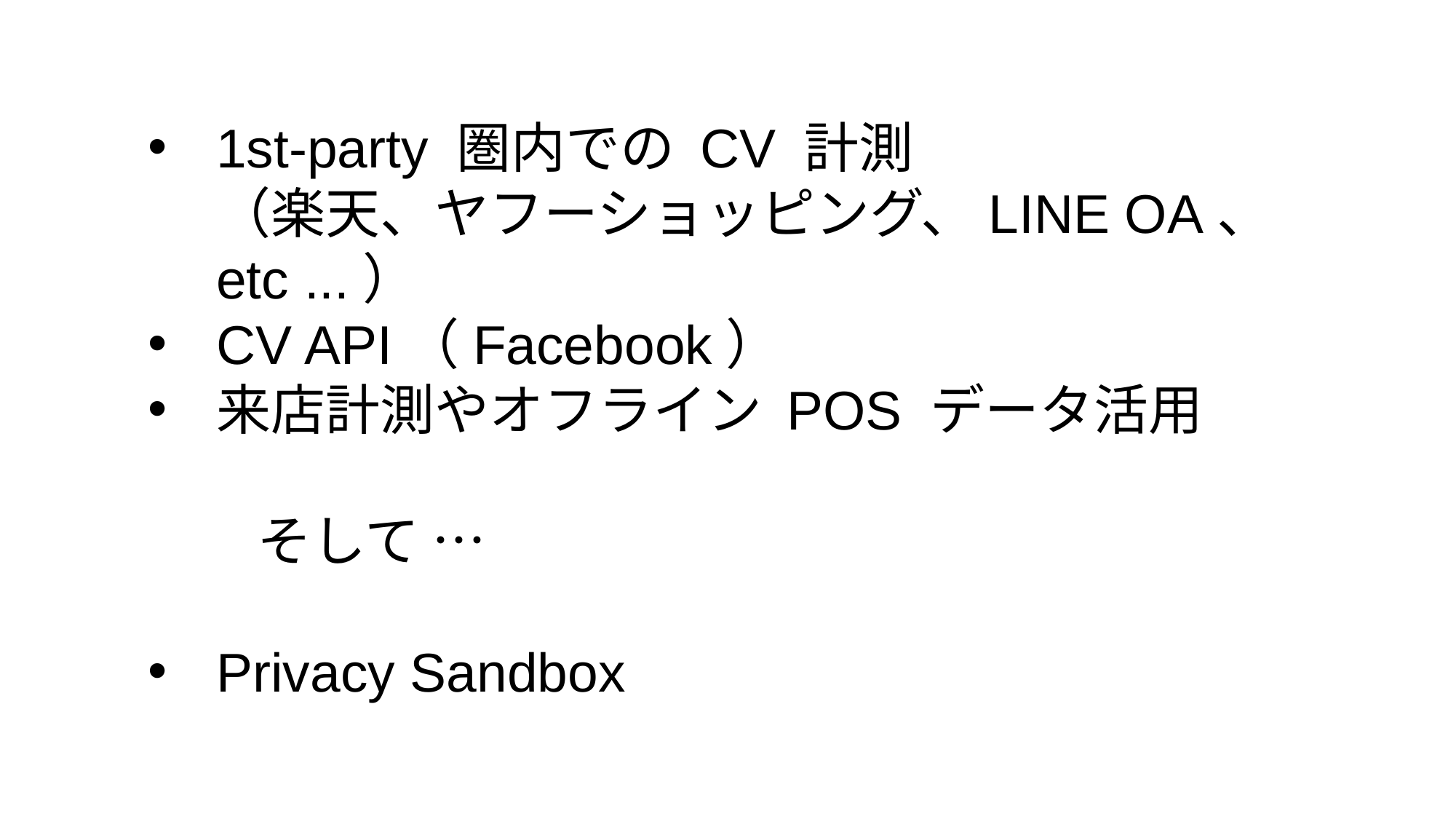

1st-party 圏内での CV 計測
（楽天、ヤフーショッピング、LINE OA、etc ...）
CV API（Facebook）
来店計測やオフライン POS データ活用

	そして …

Privacy Sandbox